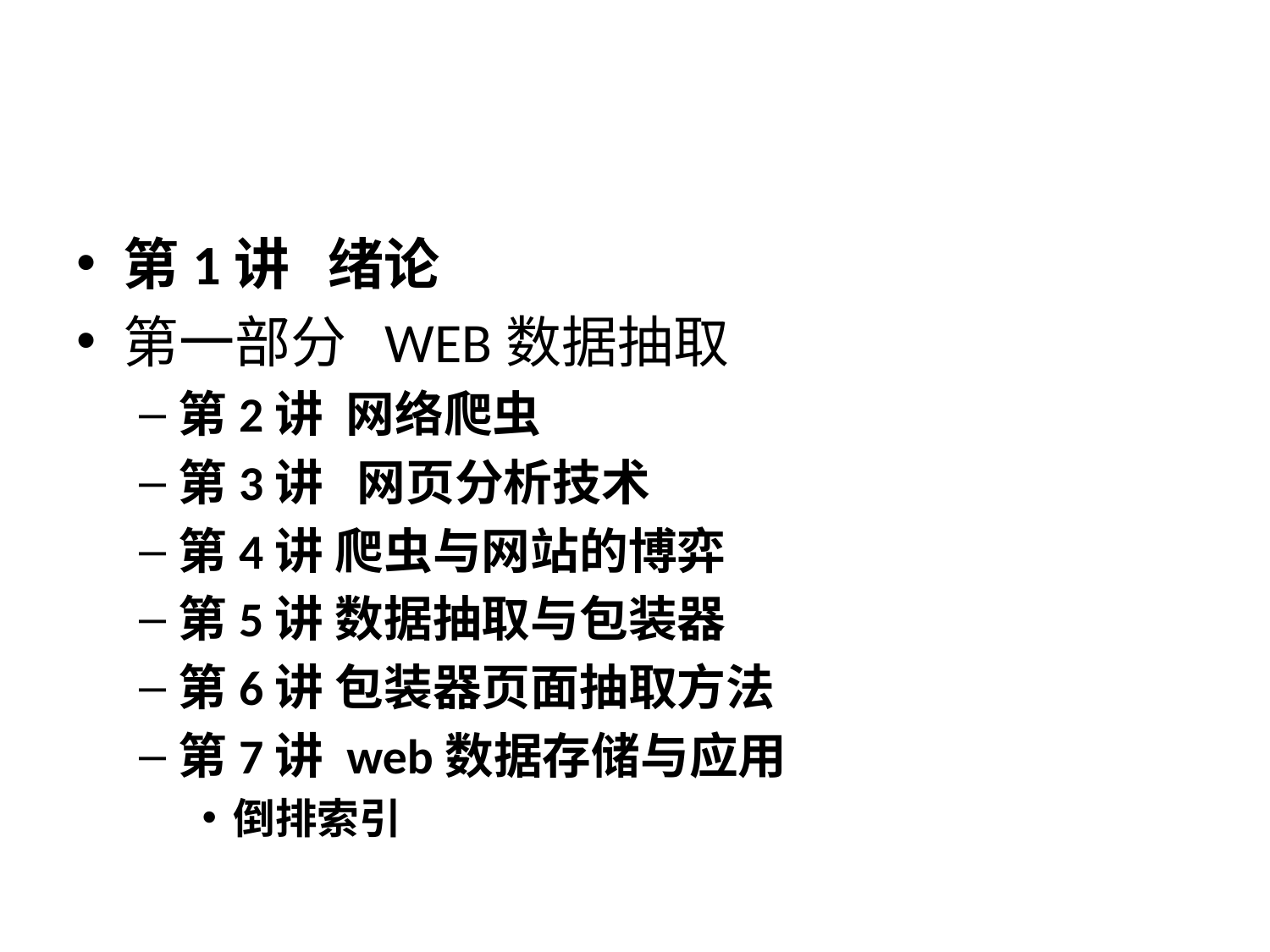

#
第1讲   绪论
第一部分  WEB数据抽取
第2讲  网络爬虫
第3讲   网页分析技术
第4讲 爬虫与网站的博弈
第5讲 数据抽取与包装器
第6讲 包装器页面抽取方法
第7讲 web数据存储与应用
倒排索引